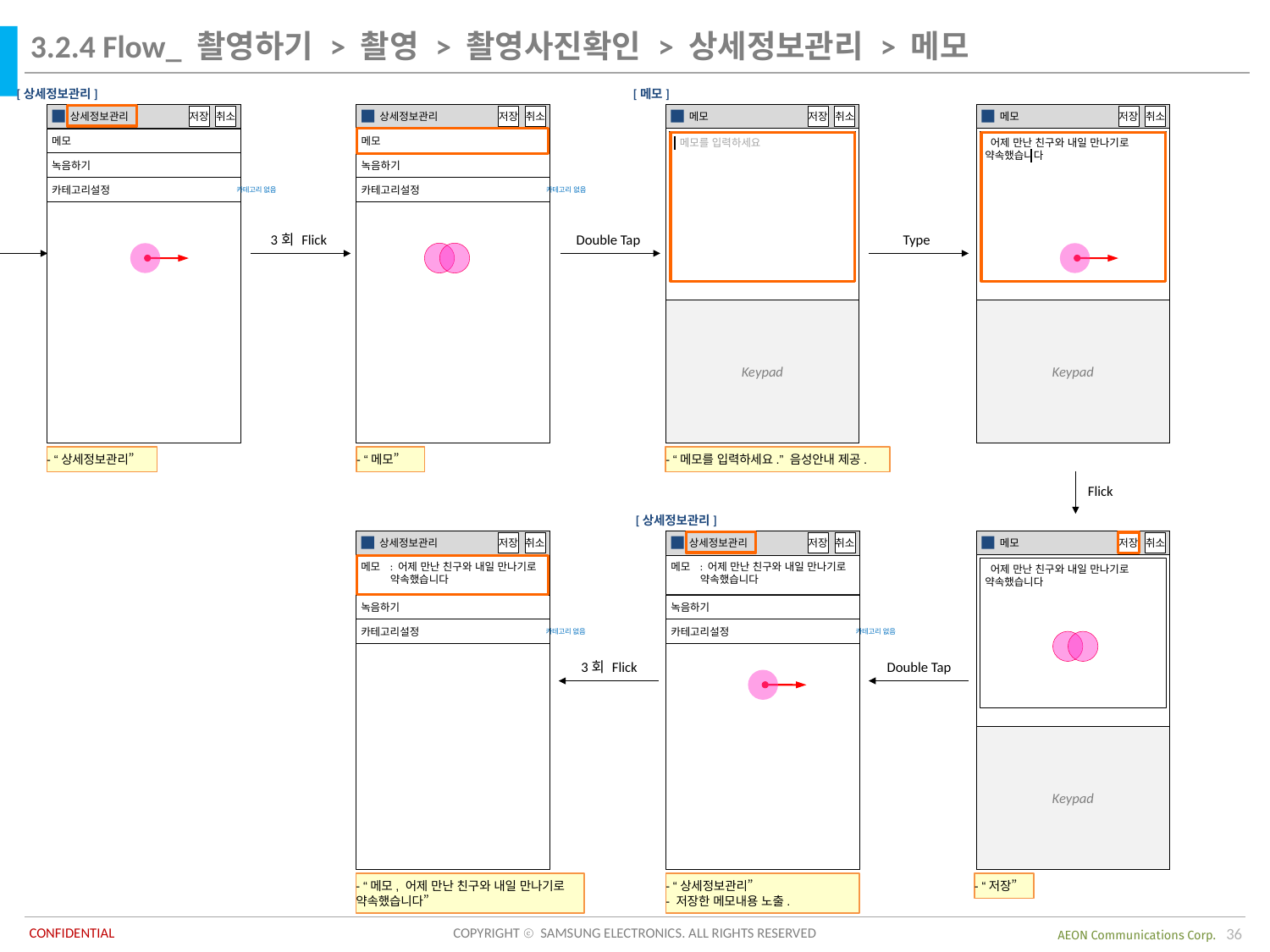

3.2.4 Flow_ 촬영하기 > 촬영 > 촬영사진확인 > 상세정보관리 > 메모
[상세정보관리]
[메모]

         상세정보관리

저장
취소
메모
녹음하기
카테고리설정
카테고리 없음

         상세정보관리

저장
취소
메모
녹음하기
카테고리설정
카테고리 없음

         메모

저장
취소
 메모를 입력하세요
Keypad

         메모

저장
취소
 어제 만난 친구와 내일 만나기로 약속했습니다
Keypad

3회 Flick
Double Tap
Type

- “상세정보관리”
- “메모”
- “메모를 입력하세요.” 음성안내 제공.
Flick
[상세정보관리]

         메모

저장
취소
 어제 만난 친구와 내일 만나기로 약속했습니다
Keypad

         상세정보관리

         상세정보관리

저장
취소
저장
취소
메모
: 어제 만난 친구와 내일 만나기로 약속했습니다
메모
: 어제 만난 친구와 내일 만나기로 약속했습니다

녹음하기
녹음하기
카테고리설정
카테고리설정
카테고리 없음
카테고리 없음

3회 Flick
Double Tap

- “메모, 어제 만난 친구와 내일 만나기로 약속했습니다”
- “상세정보관리”
- 저장한 메모내용 노출.
- “저장”
36